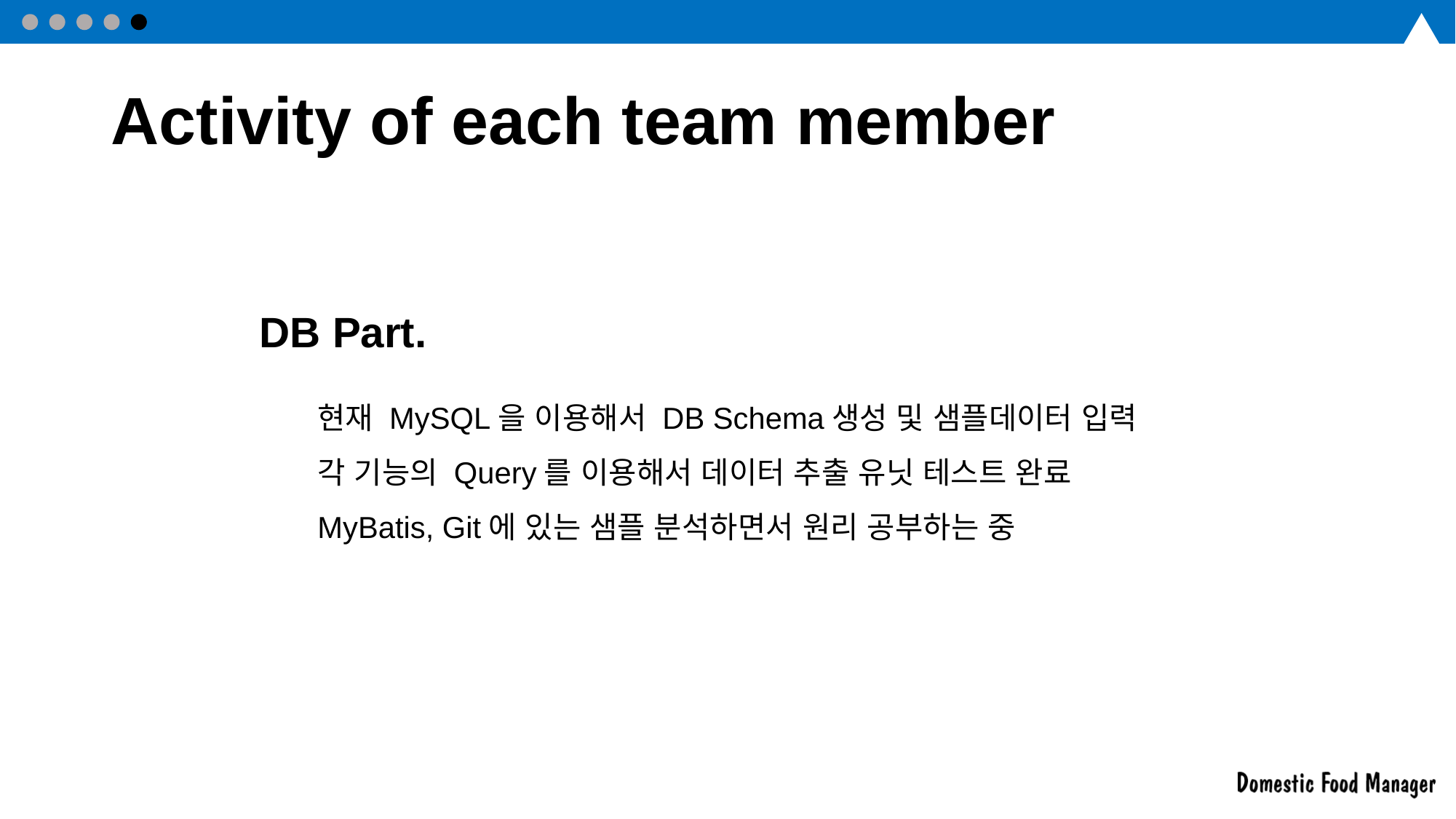

# Activity of each team member
DB Part.
현재 MySQL을 이용해서 DB Schema생성 및 샘플데이터 입력
각 기능의 Query를 이용해서 데이터 추출 유닛 테스트 완료
MyBatis, Git에 있는 샘플 분석하면서 원리 공부하는 중